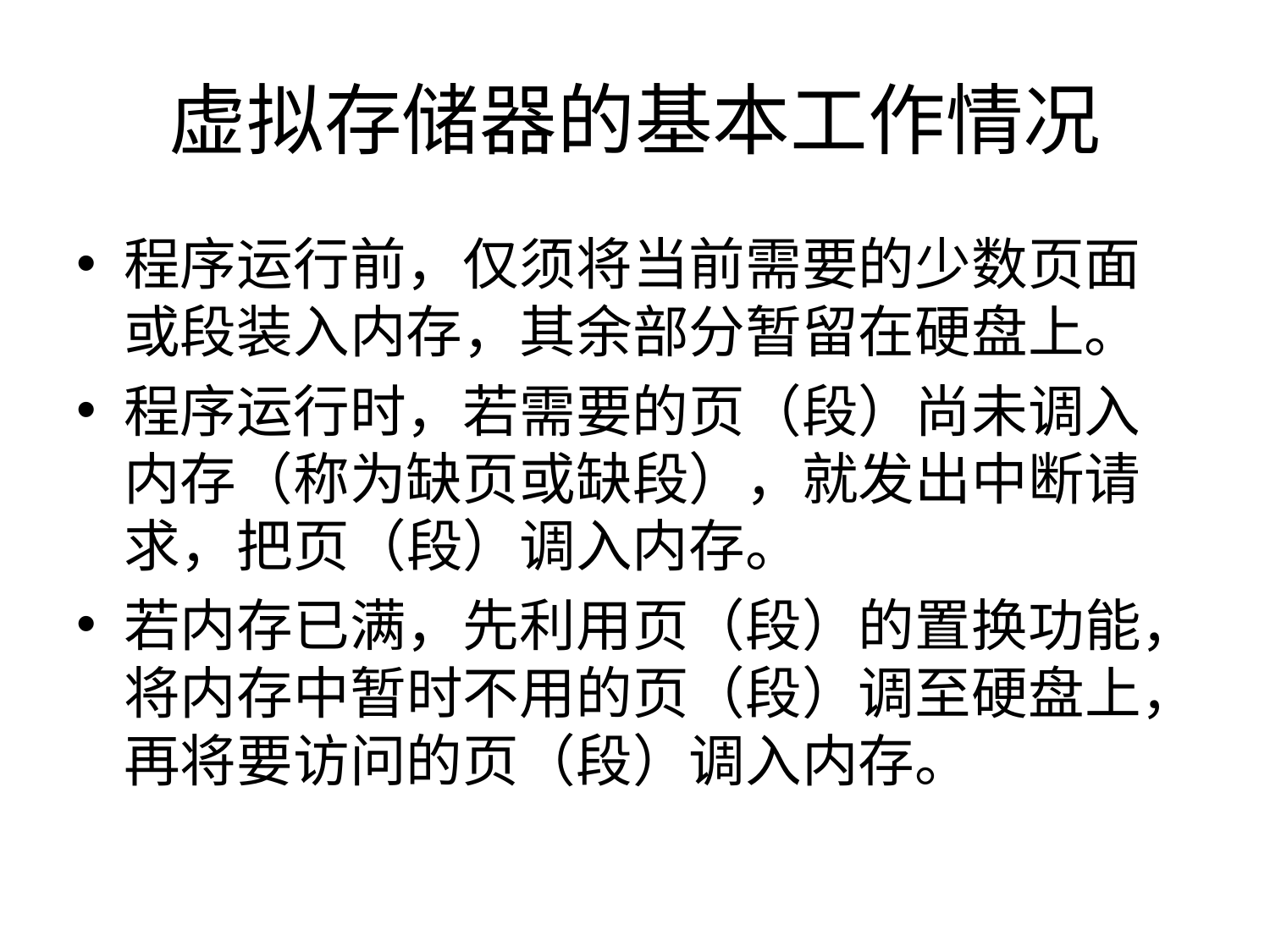

# 虚拟存储器的基本工作情况
程序运行前，仅须将当前需要的少数页面或段装入内存，其余部分暂留在硬盘上。
程序运行时，若需要的页（段）尚未调入内存（称为缺页或缺段），就发出中断请求，把页（段）调入内存。
若内存已满，先利用页（段）的置换功能，将内存中暂时不用的页（段）调至硬盘上，再将要访问的页（段）调入内存。